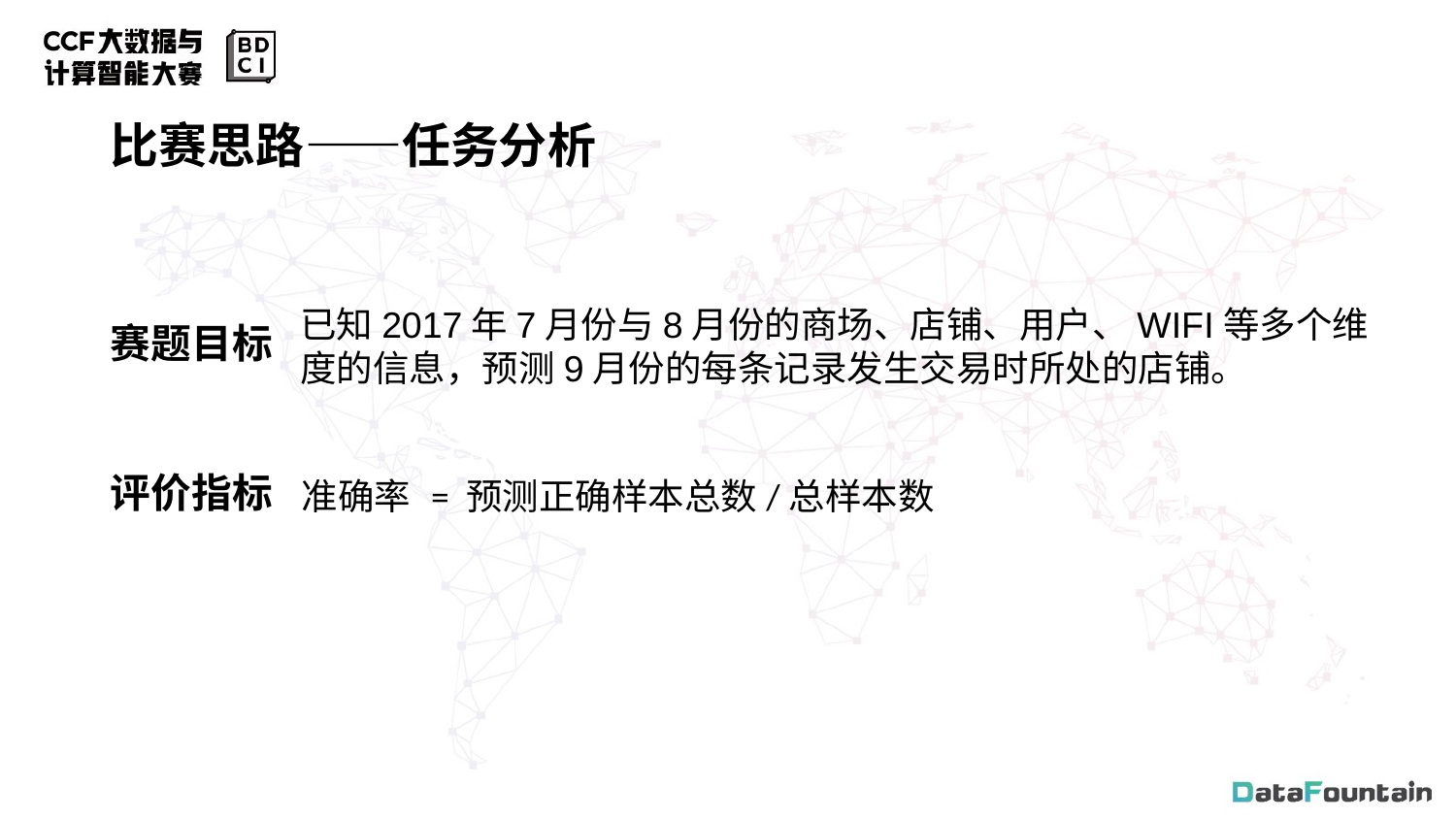

比赛思路——任务分析
已知2017年7月份与8月份的商场、店铺、用户、WIFI等多个维度的信息，预测9月份的每条记录发生交易时所处的店铺。
赛题目标
评价指标
准确率 = 预测正确样本总数/总样本数